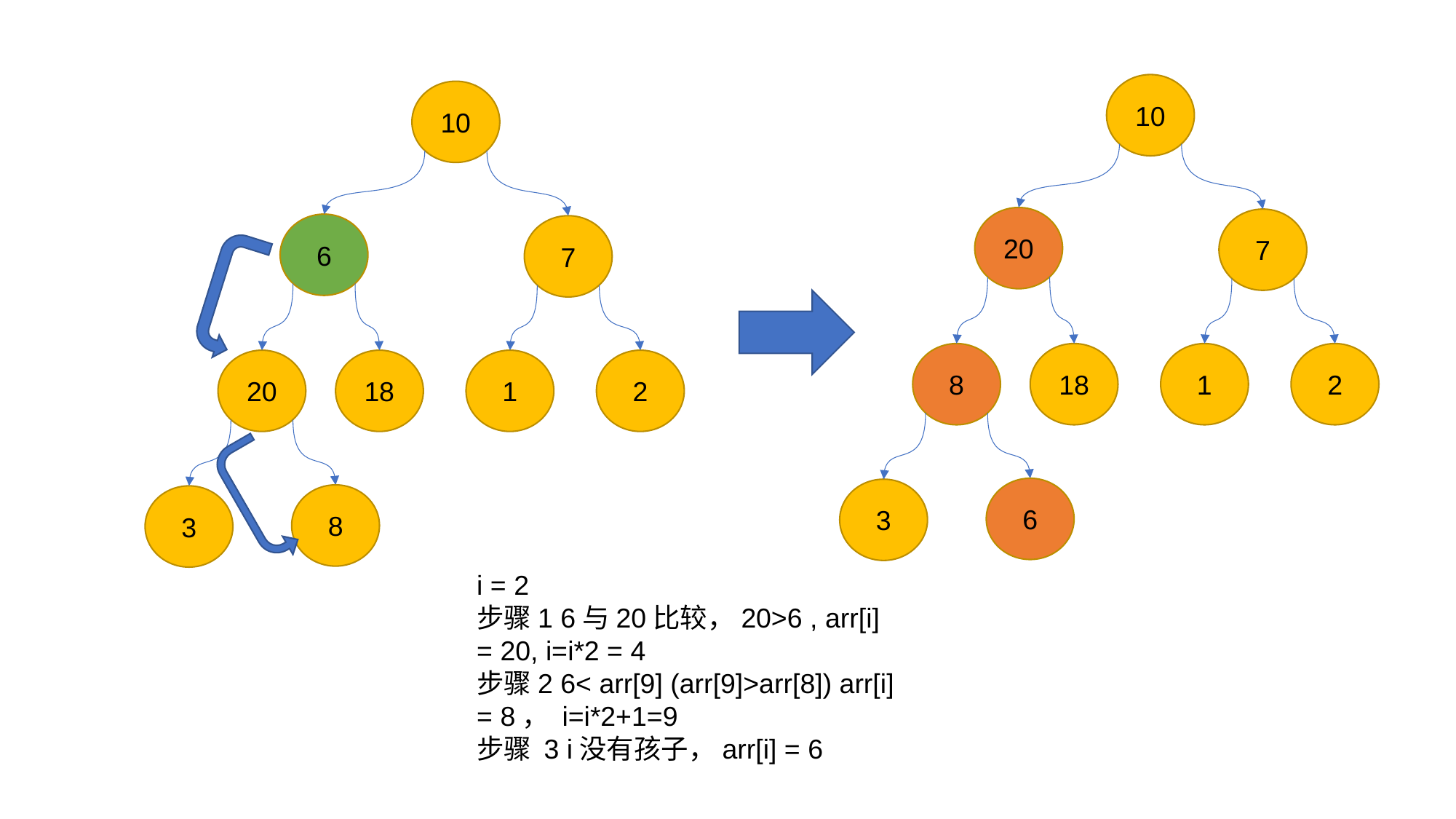

10
10
20
7
6
7

8
18
1
2
20
18
1
2

6
3
8
3
i = 2
步骤1 6与20比较，20>6 , arr[i] = 20, i=i*2 = 4
步骤2 6< arr[9] (arr[9]>arr[8]) arr[i] = 8， i=i*2+1=9
步骤 3 i没有孩子，arr[i] = 6